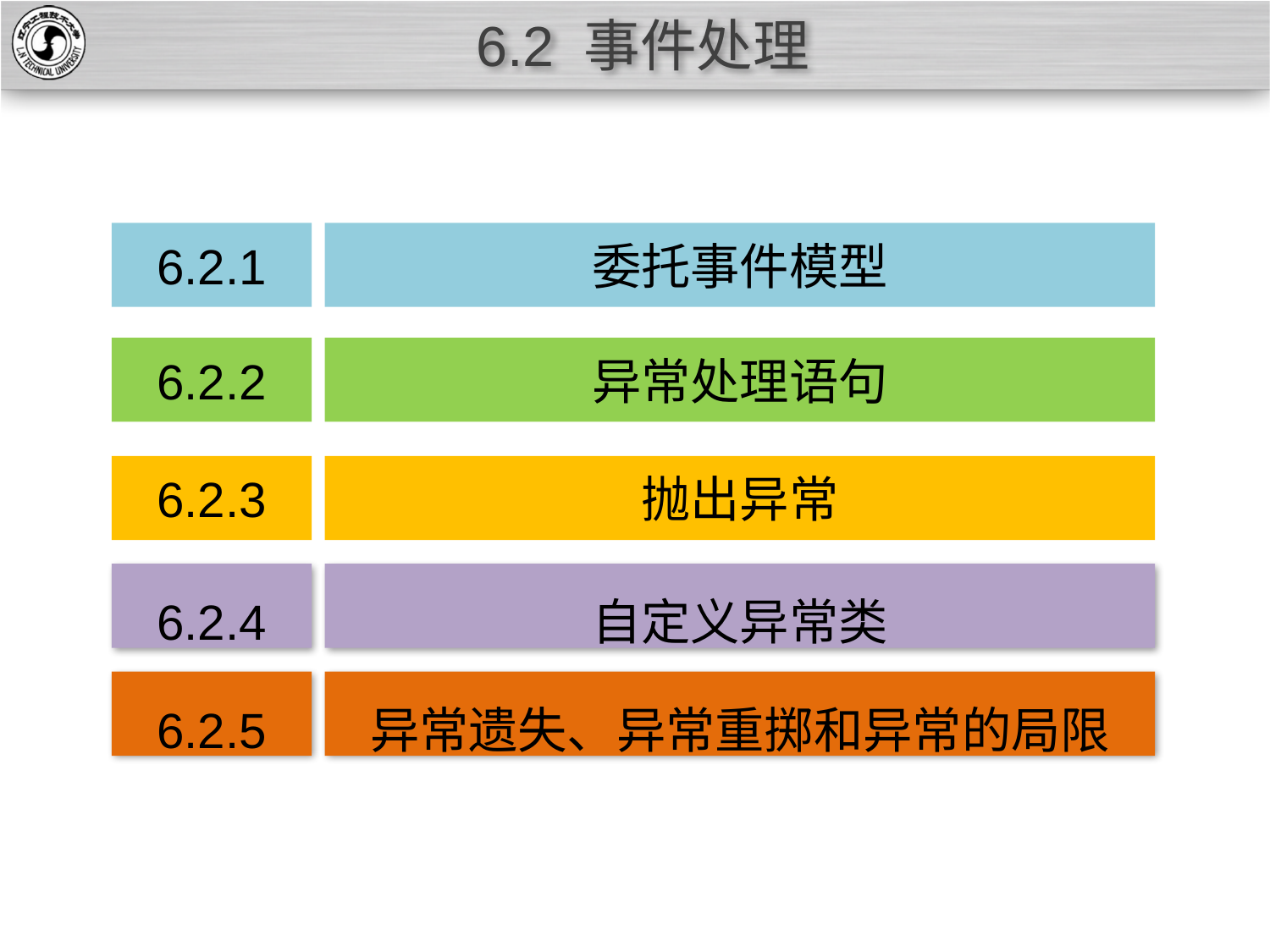

# 6.2 事件处理
6.2.1
委托事件模型
6.2.2
异常处理语句
6.2.3
抛出异常
6.2.4
自定义异常类
6.2.5
异常遗失、异常重掷和异常的局限